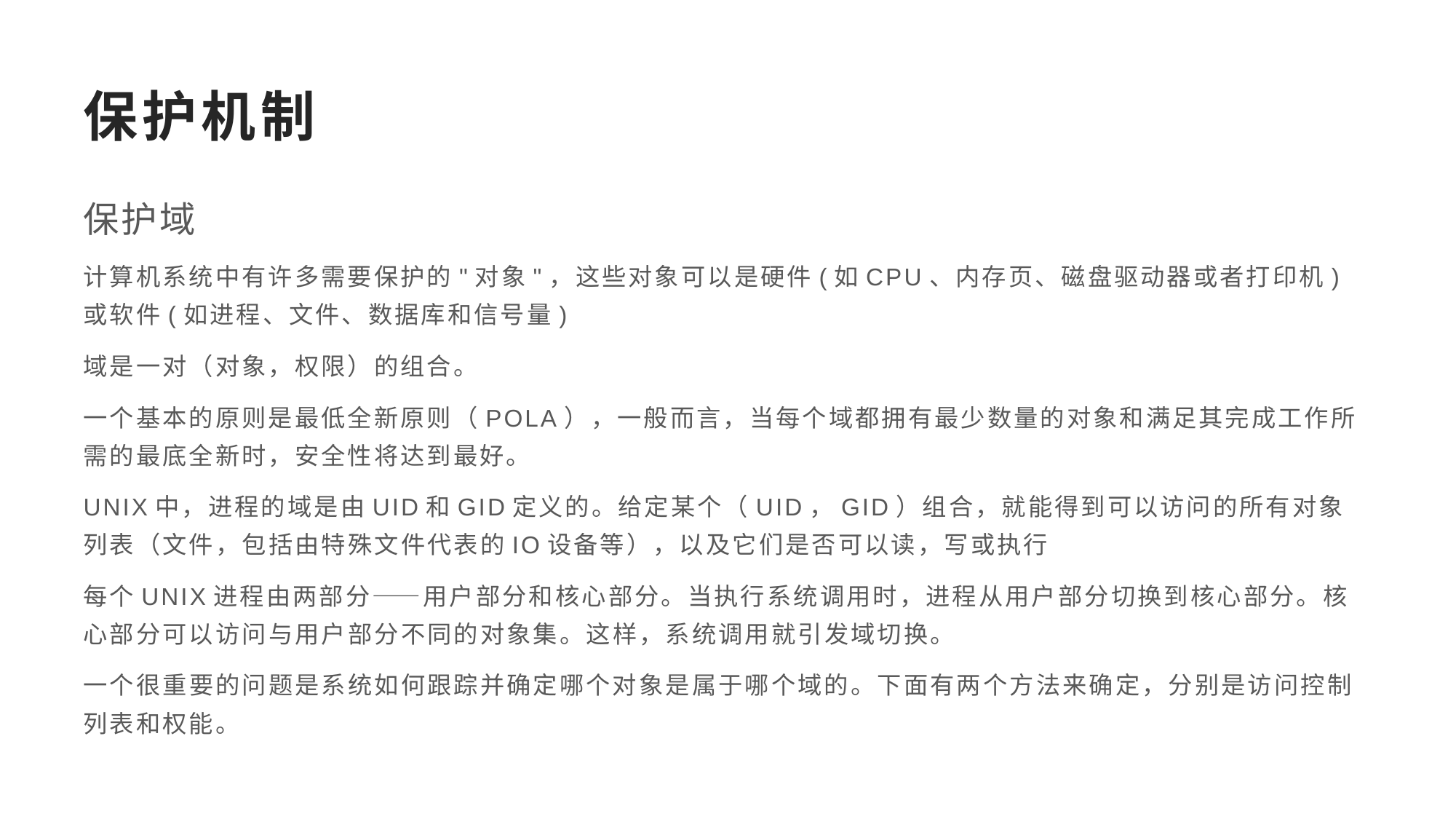

# 保护机制
保护域
计算机系统中有许多需要保护的"对象"，这些对象可以是硬件(如CPU、内存页、磁盘驱动器或者打印机)或软件(如进程、文件、数据库和信号量)
域是一对（对象，权限）的组合。
一个基本的原则是最低全新原则（POLA），一般而言，当每个域都拥有最少数量的对象和满足其完成工作所需的最底全新时，安全性将达到最好。
UNIX中，进程的域是由UID和GID定义的。给定某个（UID，GID）组合，就能得到可以访问的所有对象列表（文件，包括由特殊文件代表的IO设备等），以及它们是否可以读，写或执行
每个UNIX进程由两部分——用户部分和核心部分。当执行系统调用时，进程从用户部分切换到核心部分。核心部分可以访问与用户部分不同的对象集。这样，系统调用就引发域切换。
一个很重要的问题是系统如何跟踪并确定哪个对象是属于哪个域的。下面有两个方法来确定，分别是访问控制列表和权能。